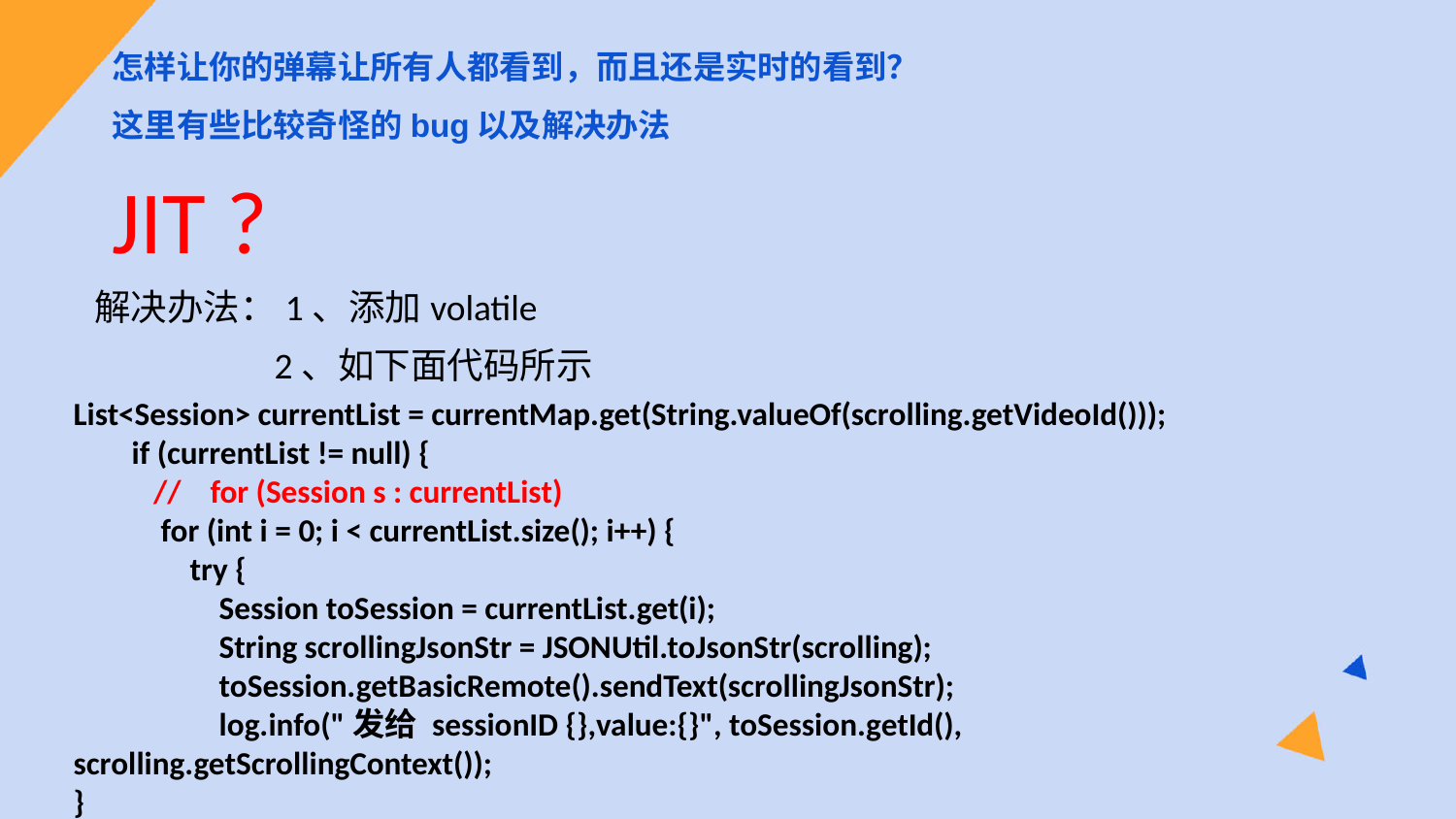

怎样让你的弹幕让所有人都看到，而且还是实时的看到？
这里有些比较奇怪的bug以及解决办法

JIT ?

解决办法：1、添加volatile
  2、如下面代码所示
List<Session> currentList = currentMap.get(String.valueOf(scrolling.getVideoId()));
        if (currentList != null) {
           //    for (Session s : currentList)
            for (int i = 0; i < currentList.size(); i++) {
                try {
                    Session toSession = currentList.get(i);
                    String scrollingJsonStr = JSONUtil.toJsonStr(scrolling);
                    toSession.getBasicRemote().sendText(scrollingJsonStr);
                    log.info("发给 sessionID {},value:{}", toSession.getId(), scrolling.getScrollingContext());
}